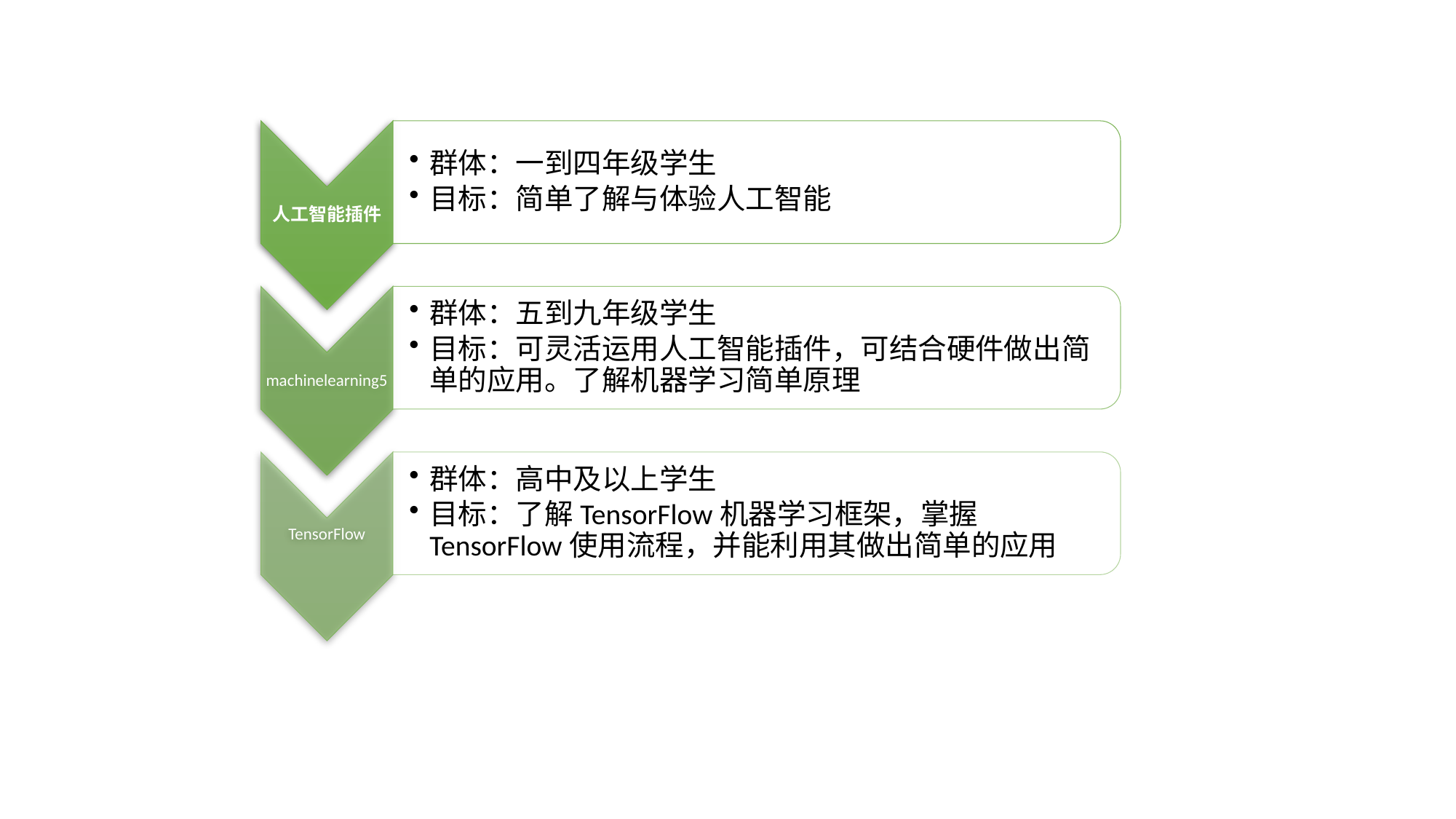

人工智能插件
群体：一到四年级学生
目标：简单了解与体验人工智能
machinelearning5
群体：五到九年级学生
目标：可灵活运用人工智能插件，可结合硬件做出简单的应用。了解机器学习简单原理
TensorFlow

群体：高中及以上学生
目标：了解TensorFlow机器学习框架，掌握TensorFlow使用流程，并能利用其做出简单的应用